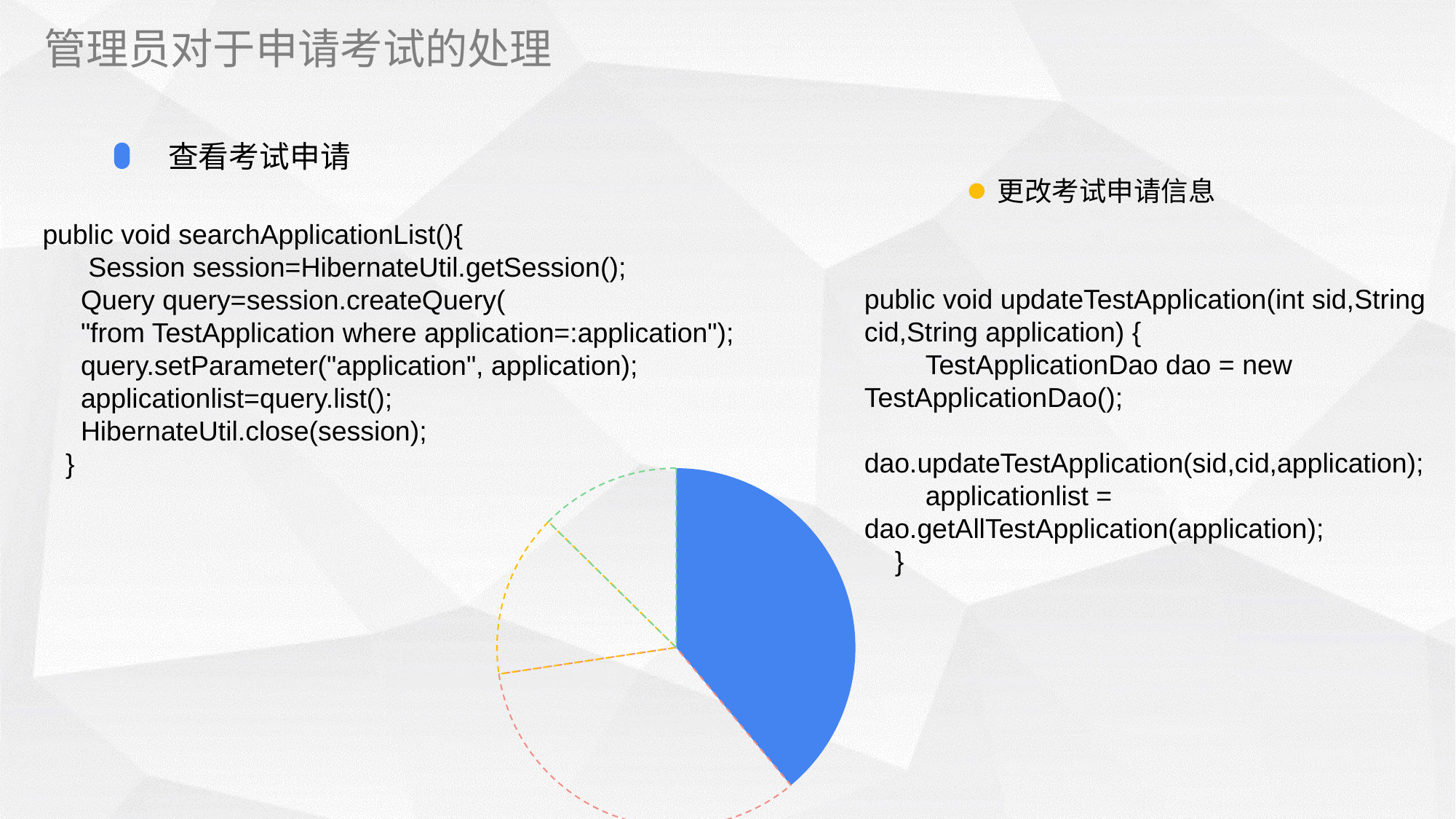

管理员对于申请考试的处理
查看考试申请

更改考试申请信息

 public void searchApplicationList(){
       Session session=HibernateUtil.getSession();
      Query query=session.createQuery(
      "from TestApplication where application=:application");
      query.setParameter("application", application);
      applicationlist=query.list();
      HibernateUtil.close(session);
    }
public void updateTestApplication(int sid,String cid,String application) {
        TestApplicationDao dao = new TestApplicationDao();
        dao.updateTestApplication(sid,cid,application);
        applicationlist = dao.getAllTestApplication(application);
    }

### Chart

| Category | 辅助1 | 销售额 |
|---|---|---|
| Text | 3.7 | 3.7 |
| Text | 3.2 | 3.2 |
| Text | 1.4 | 1.4 |
| Text | 1.2 | 1.2 |